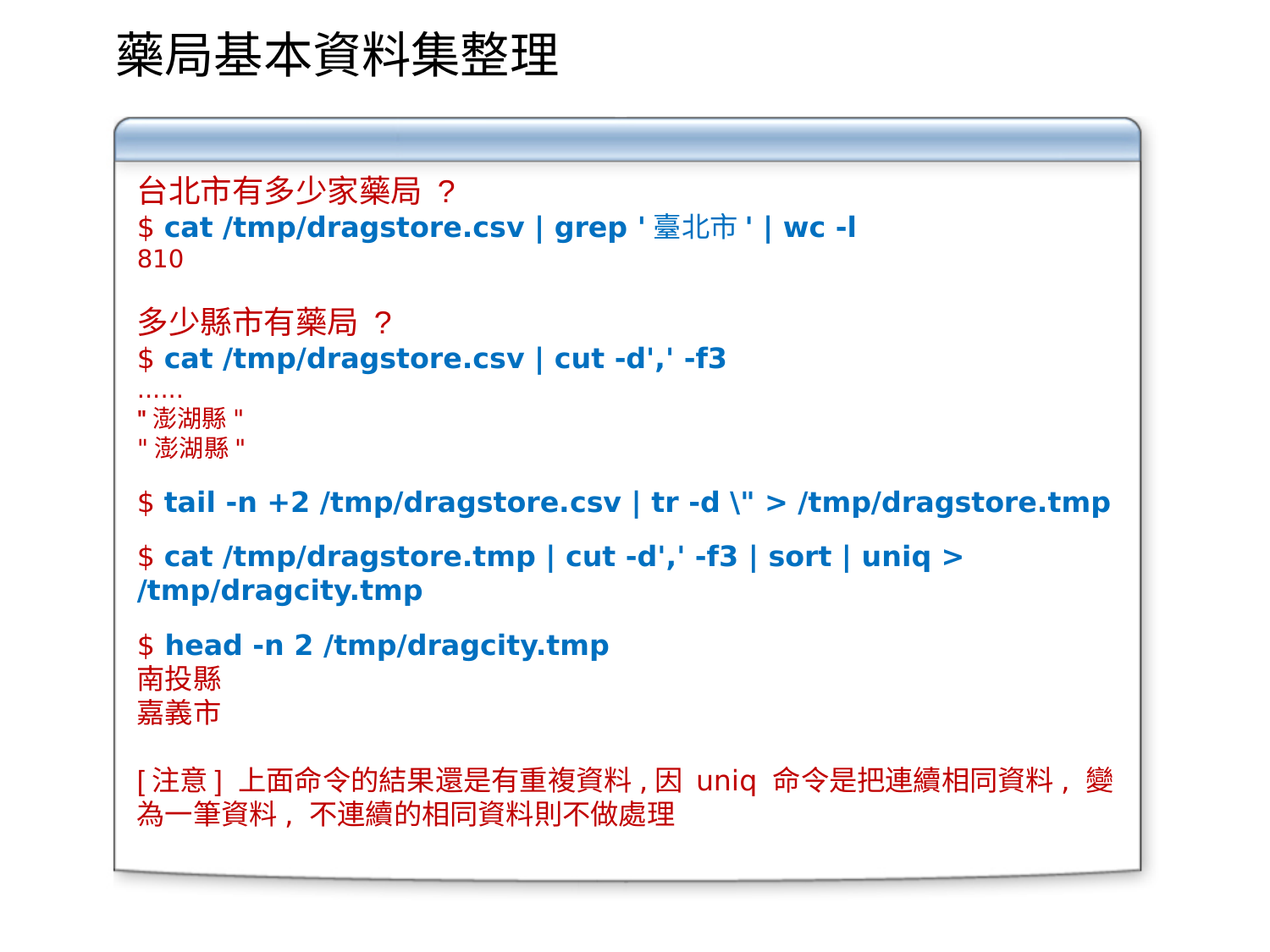

# 藥局基本資料集整理
台北市有多少家藥局 ?
$ cat /tmp/dragstore.csv | grep '臺北市' | wc -l
810

多少縣市有藥局 ?
$ cat /tmp/dragstore.csv | cut -d',' -f3
......
"澎湖縣"
"澎湖縣"

$ tail -n +2 /tmp/dragstore.csv | tr -d \" > /tmp/dragstore.tmp

$ cat /tmp/dragstore.tmp | cut -d',' -f3 | sort | uniq > /tmp/dragcity.tmp

$ head -n 2 /tmp/dragcity.tmp
南投縣
嘉義市

[注意] 上面命令的結果還是有重複資料,因 uniq 命令是把連續相同資料, 變為一筆資料, 不連續的相同資料則不做處理